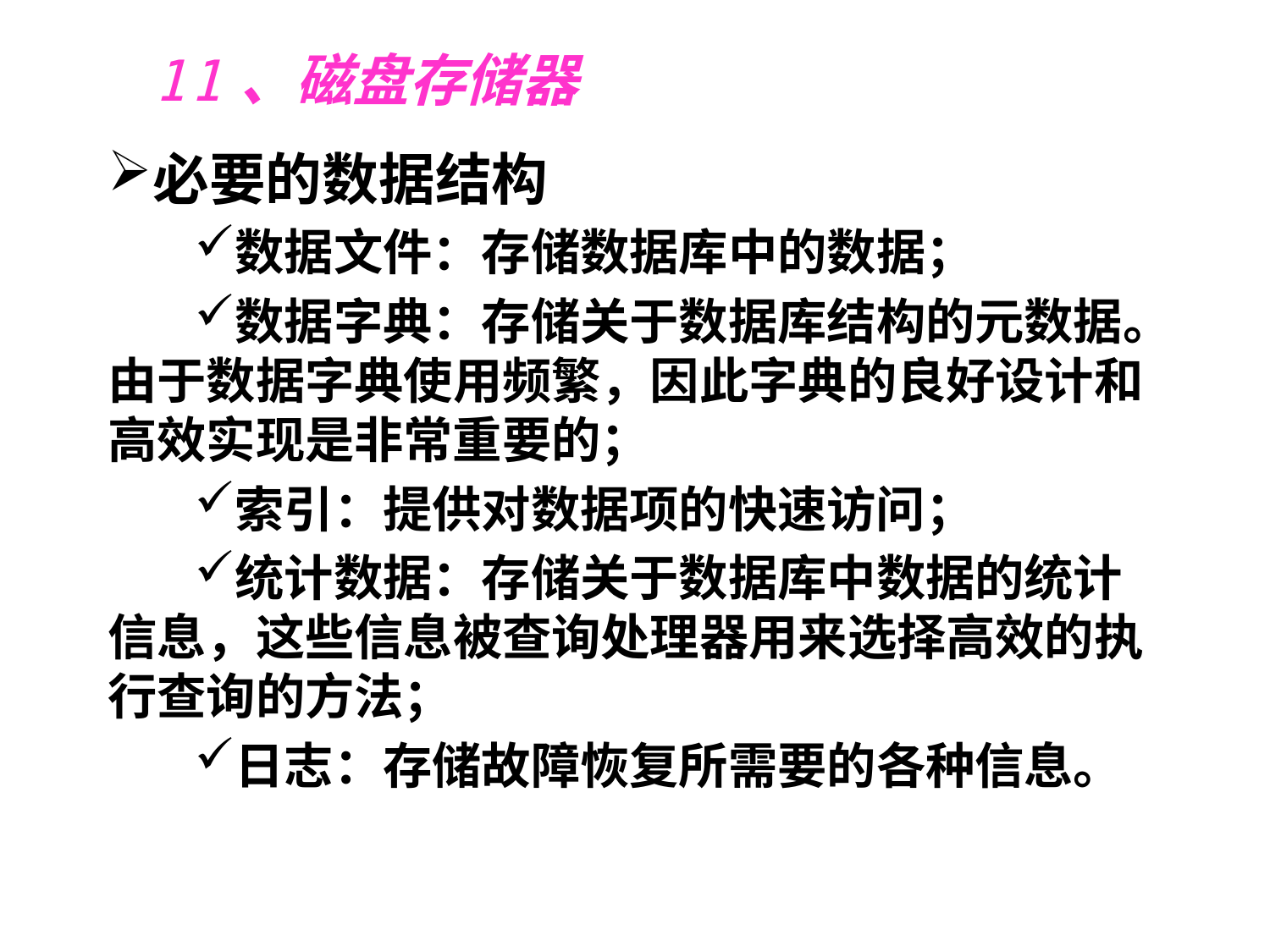

11、磁盘存储器
必要的数据结构
数据文件：存储数据库中的数据；
数据字典：存储关于数据库结构的元数据。由于数据字典使用频繁，因此字典的良好设计和高效实现是非常重要的；
索引：提供对数据项的快速访问；
统计数据：存储关于数据库中数据的统计信息，这些信息被查询处理器用来选择高效的执行查询的方法；
日志：存储故障恢复所需要的各种信息。